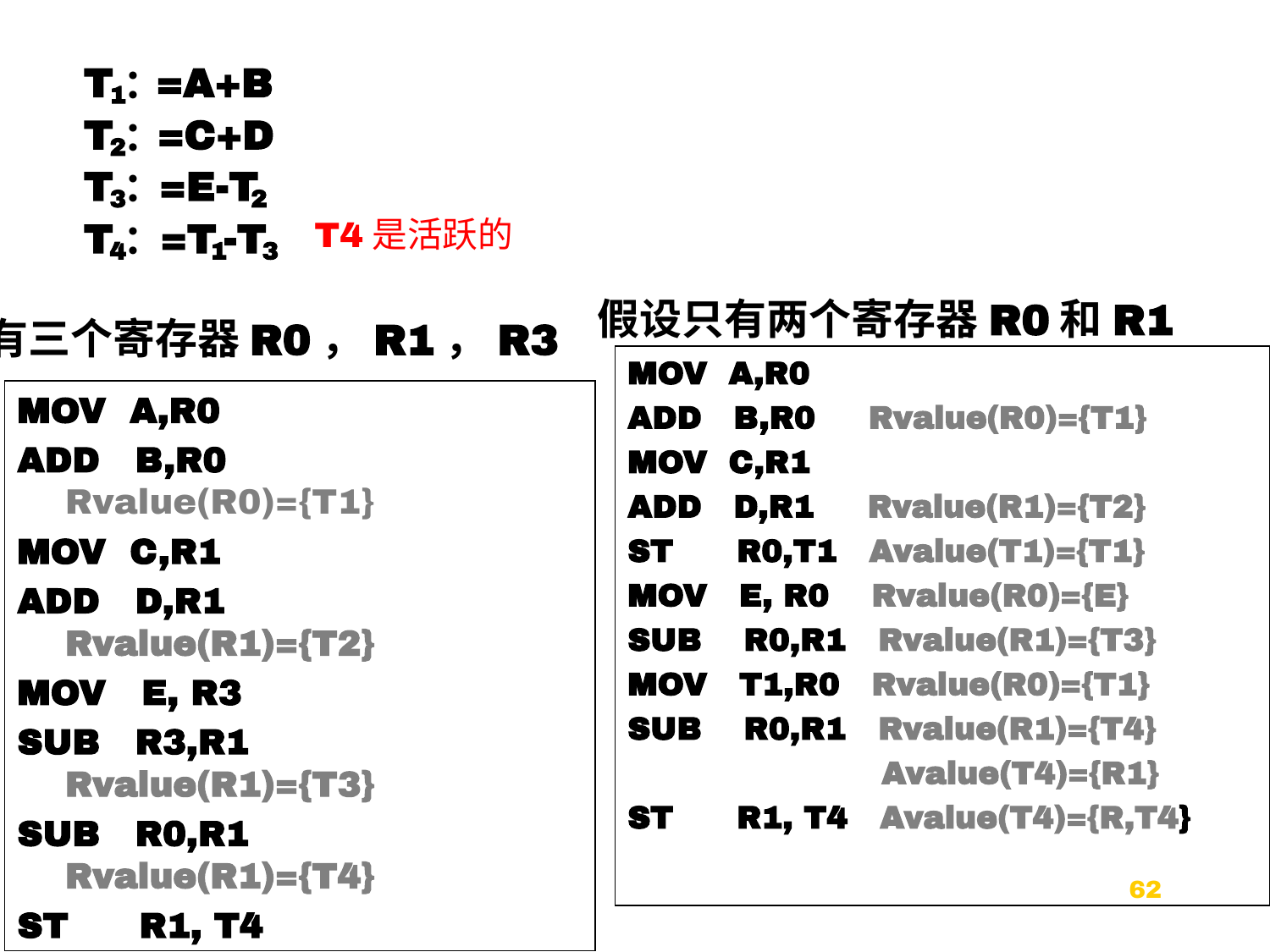

T
=A+B
：
1
T
=C+D
：
2
T
=E-T
：
3
2
T
=T
-T
：
4
1
3
T4是活跃的
假设只有两个寄存器R0和R1
有三个寄存器R0，R1，R3
MOV  A,R0
ADD   B,R0     Rvalue(R0)={T1}
MOV  C,R1
ADD   D,R1     Rvalue(R1)={T2}
ST      R0,T1   Avalue(T1)={T1}
MOV   E, R0    Rvalue(R0)={E}
SUB    R0,R1   Rvalue(R1)={T3}
MOV   T1,R0   Rvalue(R0)={T1}
SUB    R0,R1   Rvalue(R1)={T4}
                        Avalue(T4)={R1}
ST      R1, T4   Avalue(T4)={R,T4}

MOV  A,R0
ADD   B,R0    Rvalue(R0)={T1}
MOV  C,R1
ADD   D,R1    Rvalue(R1)={T2}
MOV   E, R3
SUB   R3,R1  Rvalue(R1)={T3}
SUB   R0,R1  Rvalue(R1)={T4}
ST      R1, T4

62